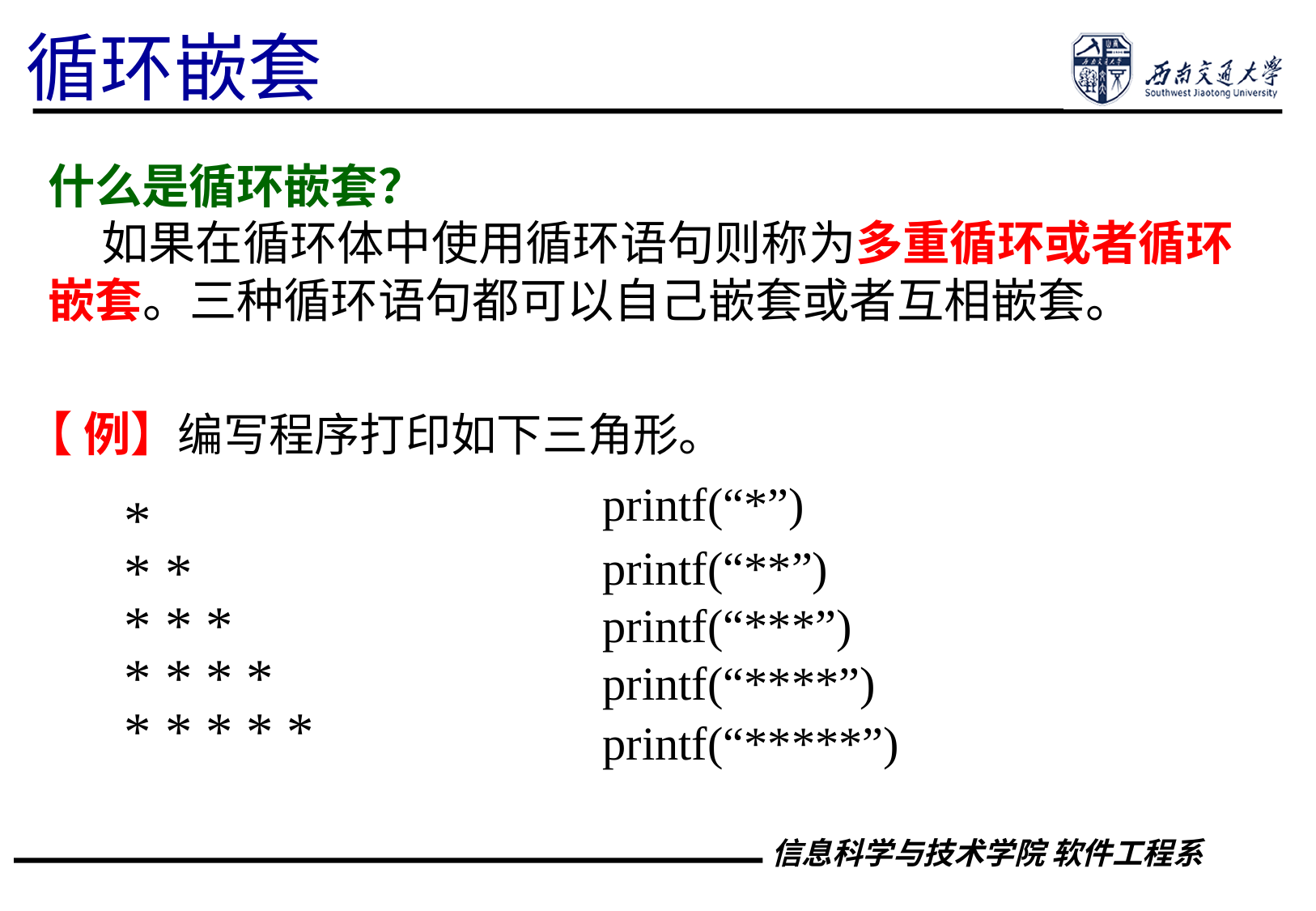

循环嵌套
什么是循环嵌套？
    如果在循环体中使用循环语句则称为多重循环或者循环嵌套。三种循环语句都可以自己嵌套或者互相嵌套。
【 例】编写程序打印如下三角形。
printf(“*”)
printf(“**”)
printf(“***”)
printf(“****”)
printf(“*****”)
*
* *
* * *
* * * *
* * * * *